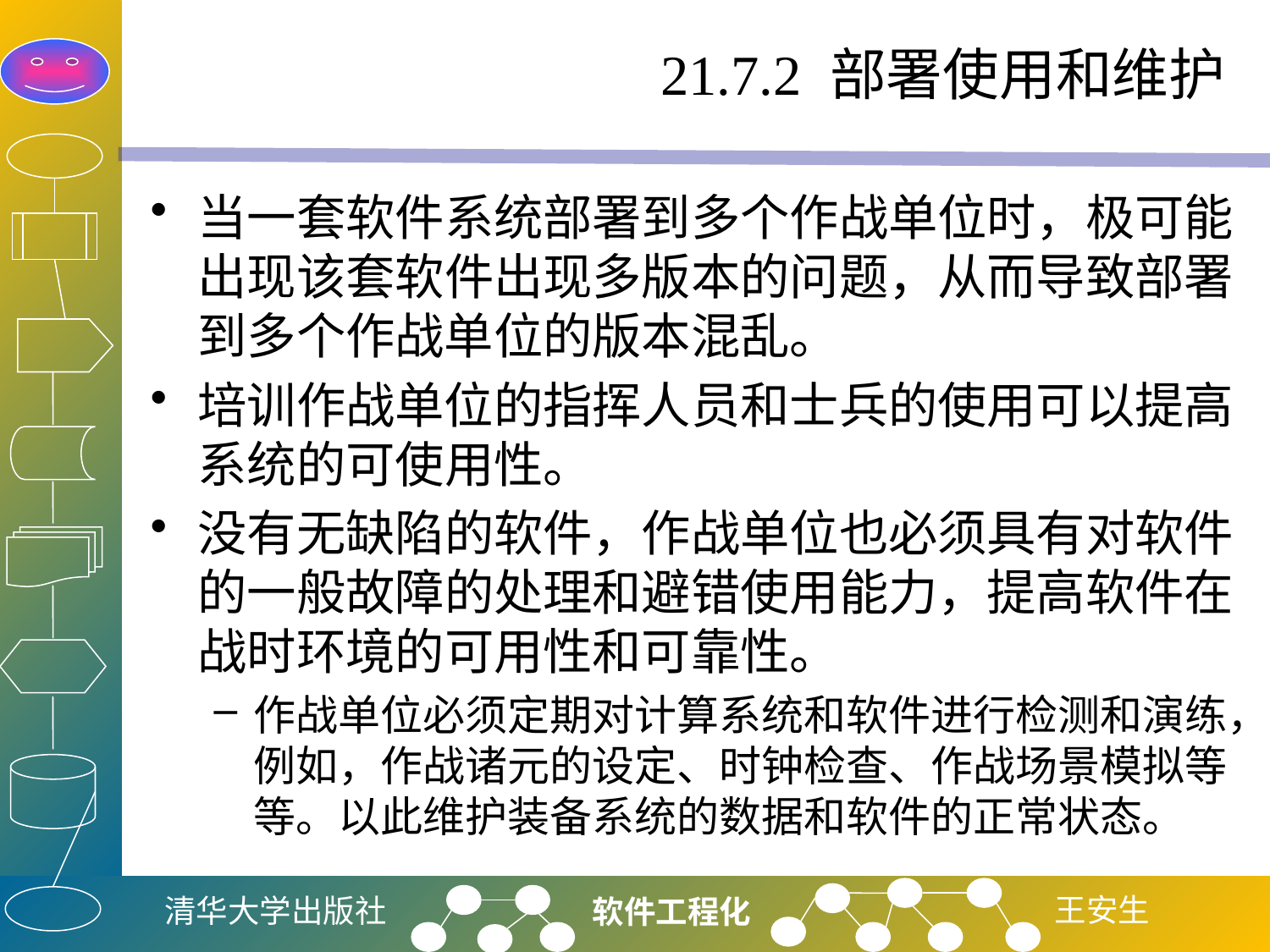

# 21.7.2 部署使用和维护
当一套软件系统部署到多个作战单位时，极可能出现该套软件出现多版本的问题，从而导致部署到多个作战单位的版本混乱。
培训作战单位的指挥人员和士兵的使用可以提高系统的可使用性。
没有无缺陷的软件，作战单位也必须具有对软件的一般故障的处理和避错使用能力，提高软件在战时环境的可用性和可靠性。
作战单位必须定期对计算系统和软件进行检测和演练，例如，作战诸元的设定、时钟检查、作战场景模拟等等。以此维护装备系统的数据和软件的正常状态。